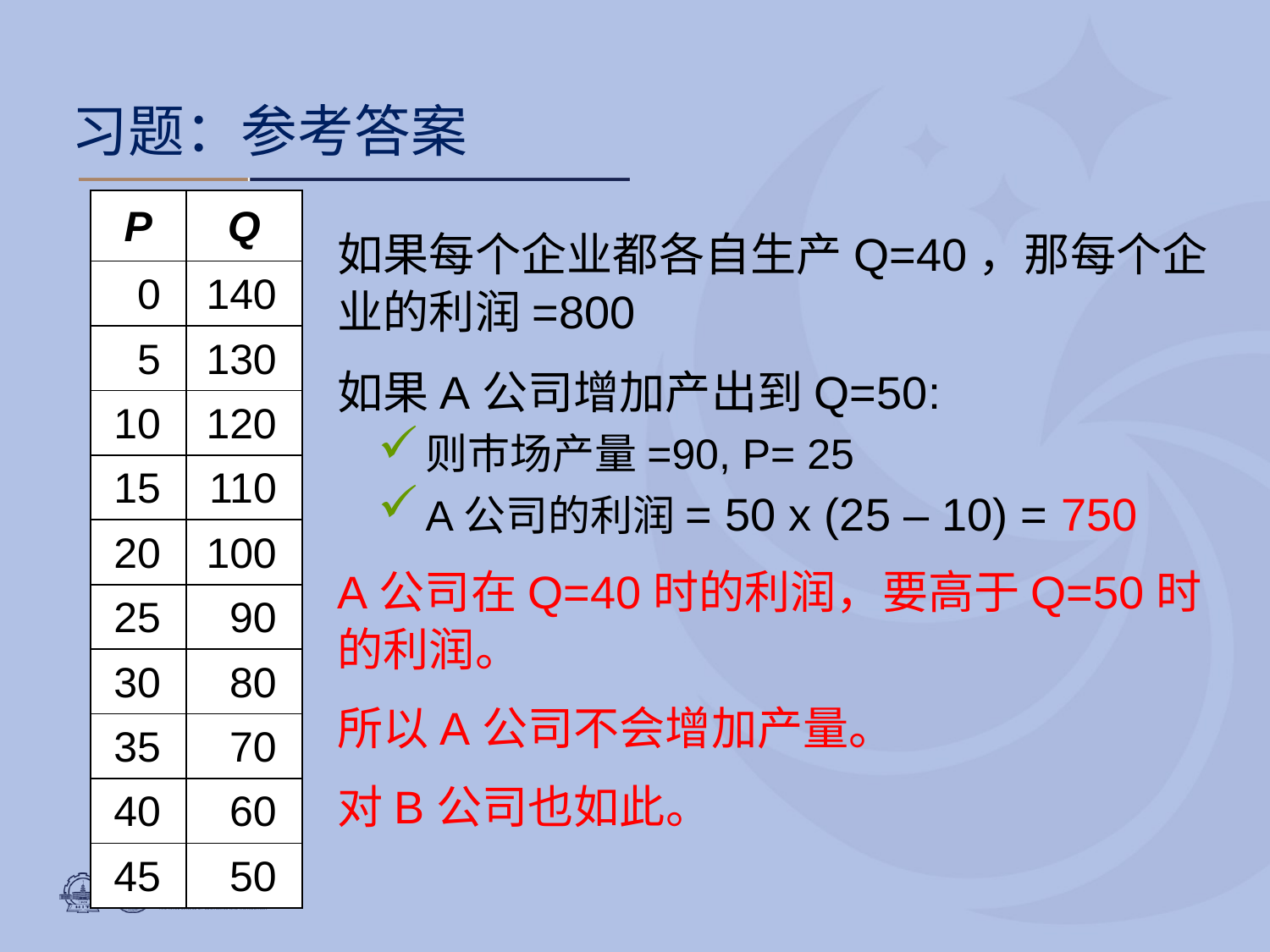

习题：参考答案
| P | Q |
| --- | --- |
| 0 | 140 |
| 5 | 130 |
| 10 | 120 |
| 15 | 110 |
| 20 | 100 |
| 25 | 90 |
| 30 | 80 |
| 35 | 70 |
| 40 | 60 |
| 45 | 50 |
如果每个企业都各自生产Q=40，那每个企业的利润=800
如果A公司增加产出到Q=50:
则巿场产量=90, P= 25
A公司的利润= 50 x (25 – 10) = 750
A公司在Q=40时的利润，要高于Q=50时的利润。
所以A公司不会增加产量。
对B公司也如此。